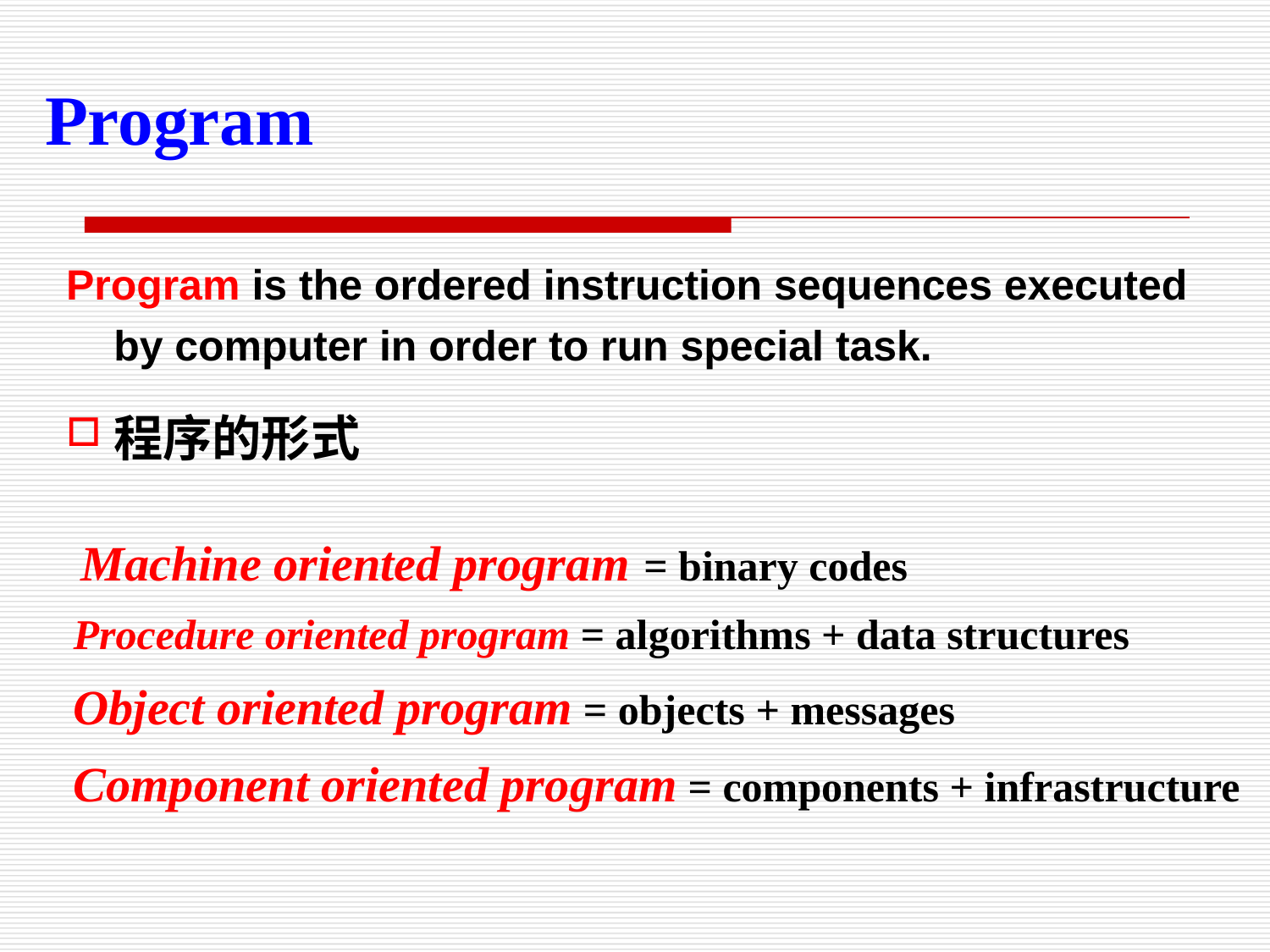

Program
Program is the ordered instruction sequences executed by computer in order to run special task.
程序的形式
     Machine oriented program = binary codes
      Procedure oriented program = algorithms + data structures
      Object oriented program = objects + messages
      Component oriented program = components + infrastructure